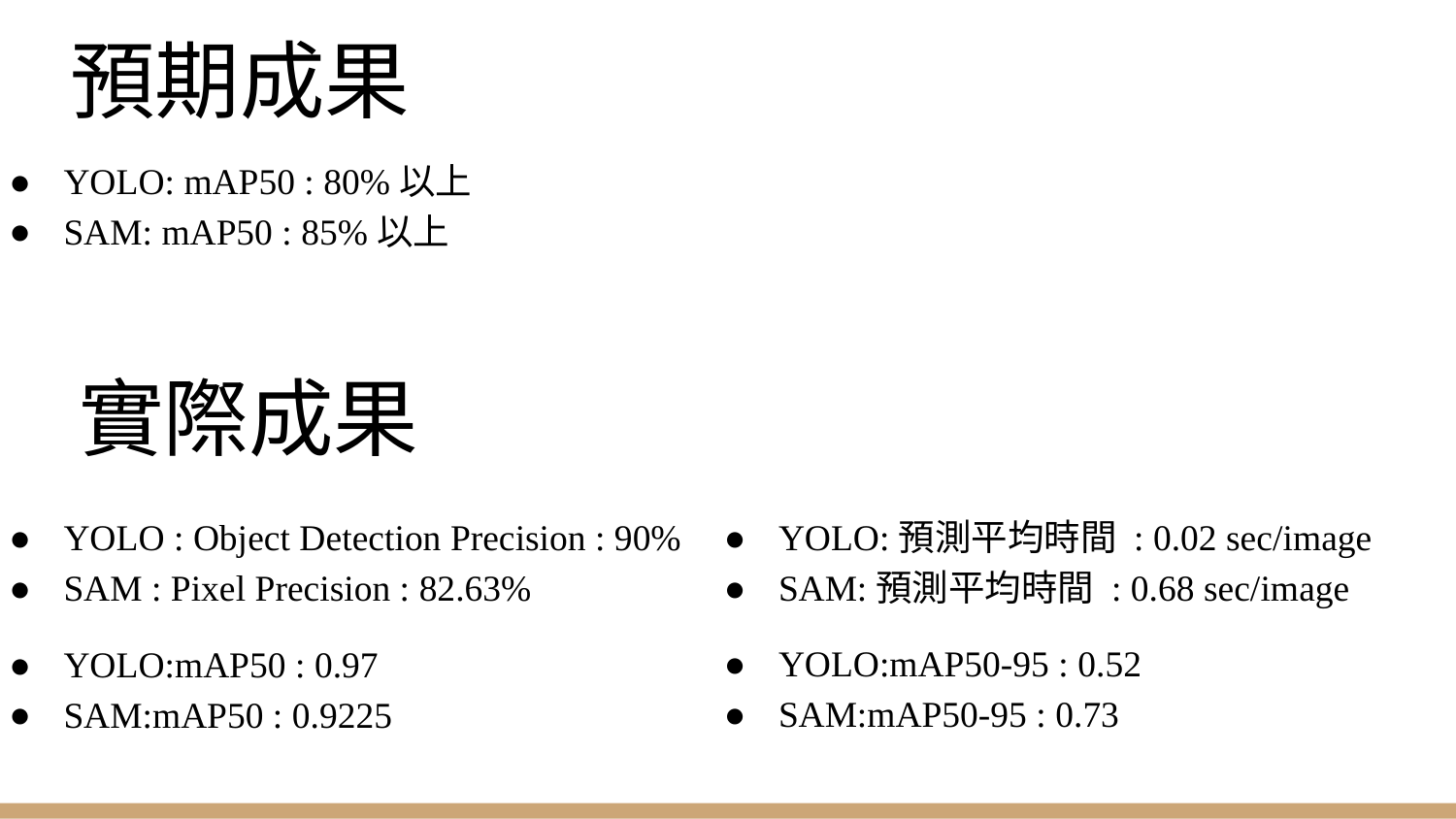

# 預期成果
YOLO: mAP50 : 80%以上
SAM: mAP50 : 85%以上

實際成果
YOLO : Object Detection Precision : 90%
SAM : Pixel Precision : 82.63%

YOLO:預測平均時間 : 0.02 sec/image
SAM:預測平均時間 : 0.68 sec/image

YOLO:mAP50-95 : 0.52
SAM:mAP50-95 : 0.73

YOLO:mAP50 : 0.97
SAM:mAP50 : 0.9225